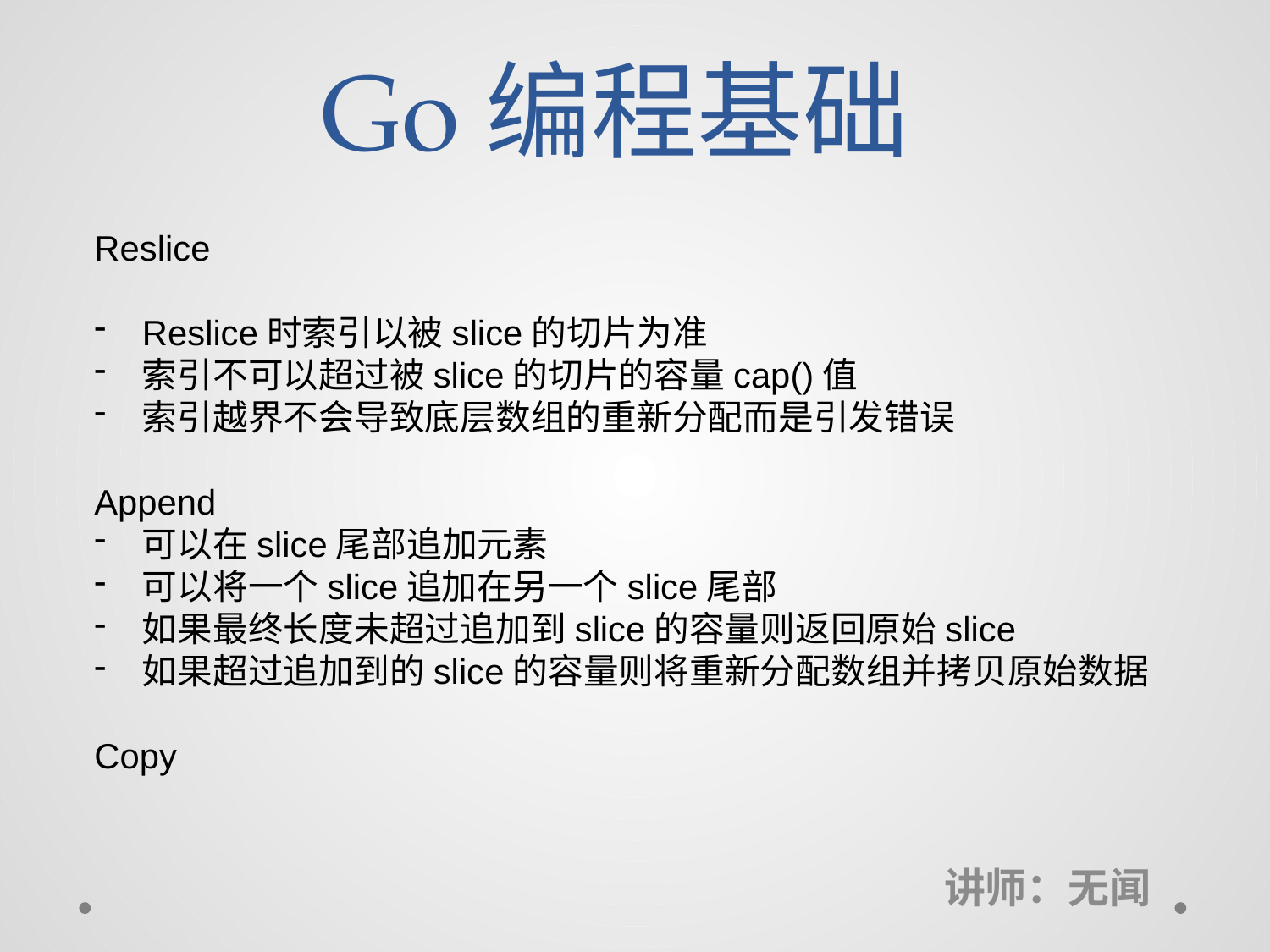

# Go编程基础
Reslice

Reslice时索引以被slice的切片为准
索引不可以超过被slice的切片的容量cap()值
索引越界不会导致底层数组的重新分配而是引发错误

Append
可以在slice尾部追加元素
可以将一个slice追加在另一个slice尾部
如果最终长度未超过追加到slice的容量则返回原始slice
如果超过追加到的slice的容量则将重新分配数组并拷贝原始数据

Copy
讲师：无闻